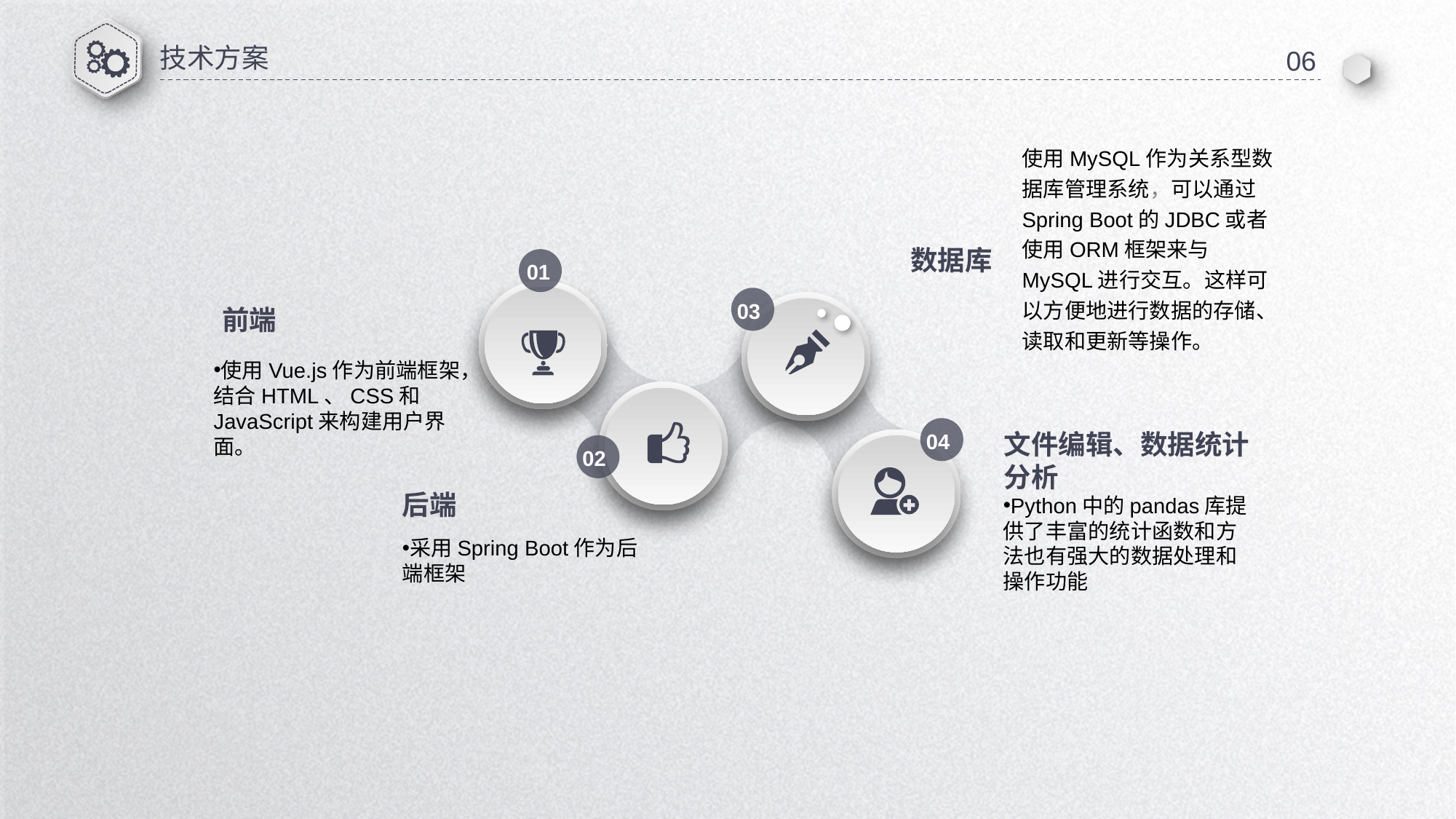

技术方案
06

使用MySQL作为关系型数据库管理系统，可以通过Spring Boot的JDBC或者使用ORM框架来与MySQL进行交互。这样可以方便地进行数据的存储、读取和更新等操作。

数据库

01

03

前端

使用Vue.js作为前端框架，结合HTML、CSS和JavaScript来构建用户界面。

04

文件编辑、数据统计分析

02

后端
Python中的pandas库提供了丰富的统计函数和方法也有强大的数据处理和操作功能
采用Spring Boot作为后端框架